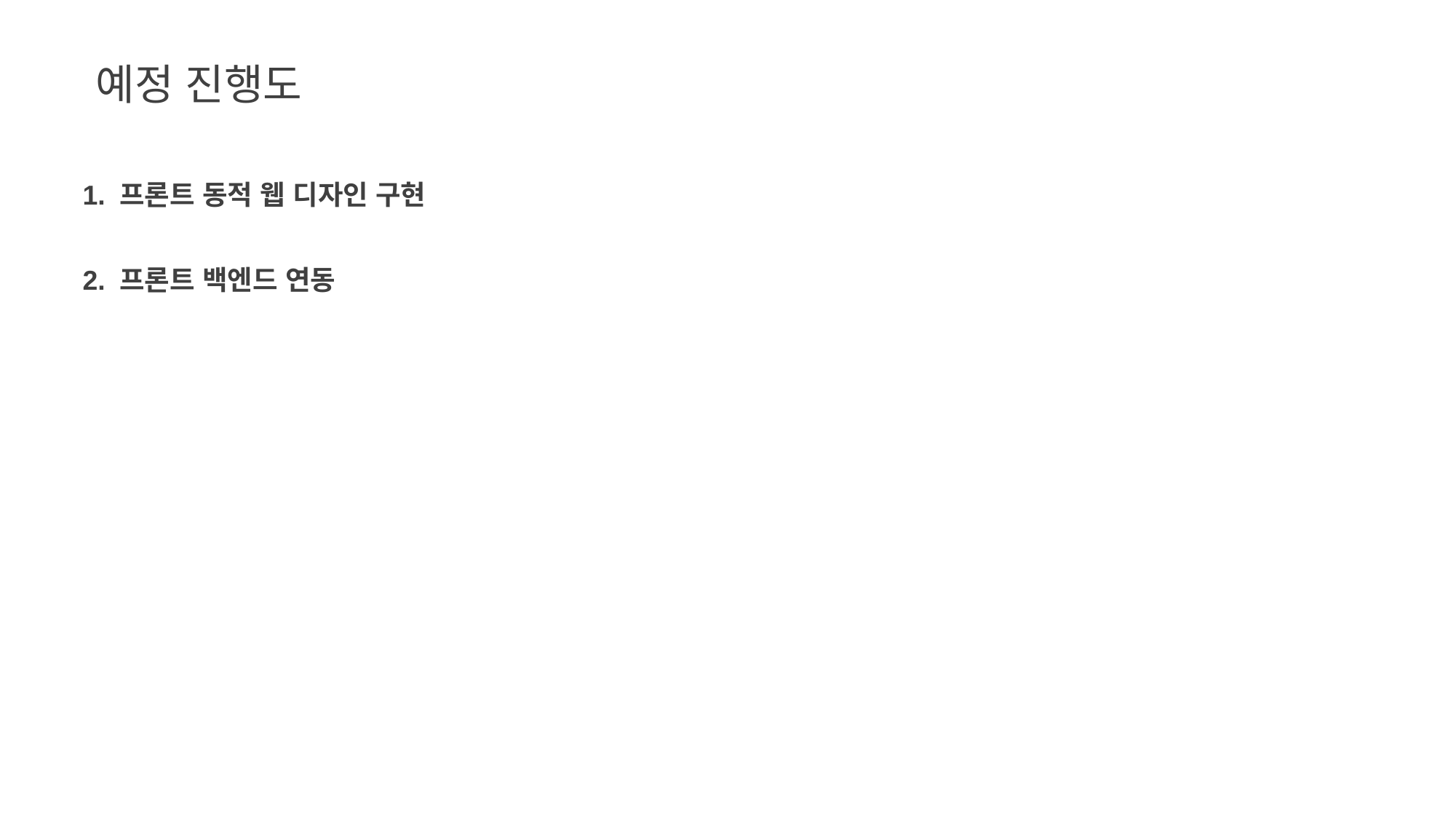

예정 진행도
1. 프론트 동적 웹 디자인 구현
2. 프론트 백엔드 연동